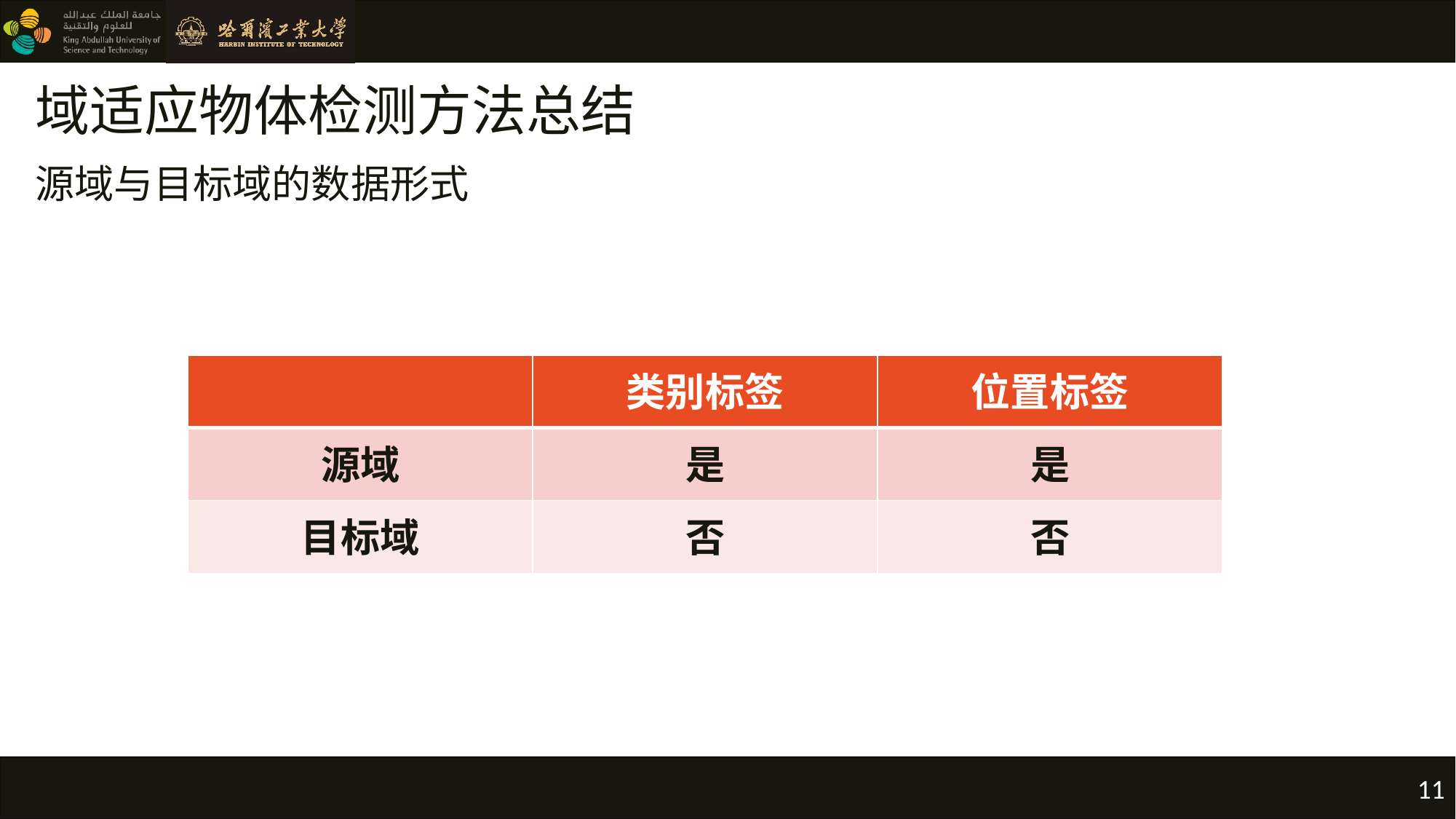

# 域适应物体检测方法总结
源域与目标域的数据形式

|  | 类别标签 | 位置标签 |
| --- | --- | --- |
| 源域 | 是 | 是 |
| 目标域 | 否 | 否 |
11